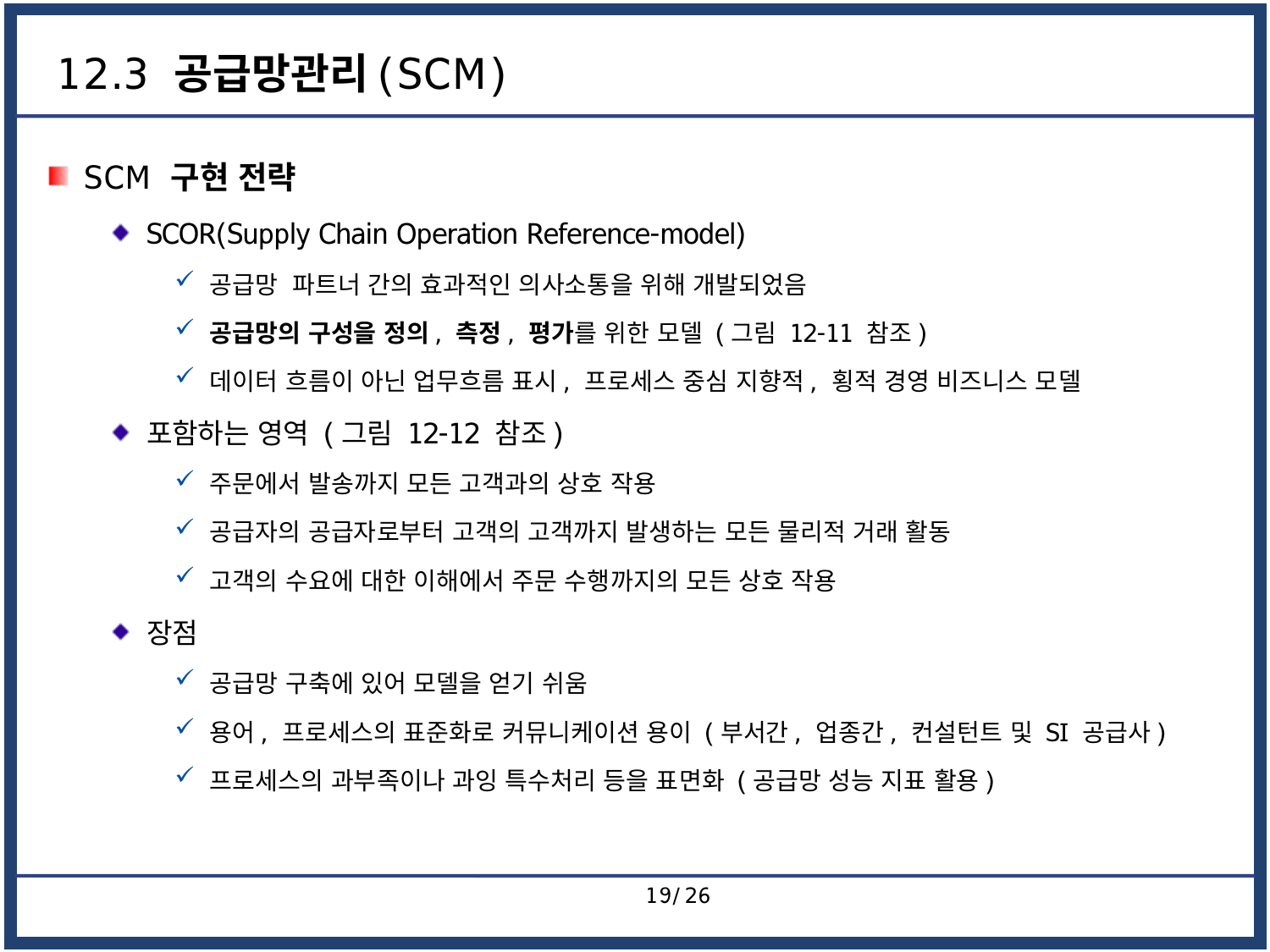

# 12.3 공급망관리(SCM)
SCM 구현 전략
SCOR(Supply Chain Operation Reference-model)
공급망  파트너 간의 효과적인 의사소통을 위해 개발되었음
공급망의 구성을 정의, 측정, 평가를 위한 모델 (그림 12-11 참조)
데이터 흐름이 아닌 업무흐름 표시, 프로세스 중심 지향적, 횡적 경영 비즈니스 모델
포함하는 영역 (그림 12-12 참조)
주문에서 발송까지 모든 고객과의 상호 작용
공급자의 공급자로부터 고객의 고객까지 발생하는 모든 물리적 거래 활동
고객의 수요에 대한 이해에서 주문 수행까지의 모든 상호 작용
장점
공급망 구축에 있어 모델을 얻기 쉬움
용어, 프로세스의 표준화로 커뮤니케이션 용이 (부서간, 업종간, 컨설턴트 및 SI 공급사)
프로세스의 과부족이나 과잉 특수처리 등을 표면화 (공급망 성능 지표 활용)